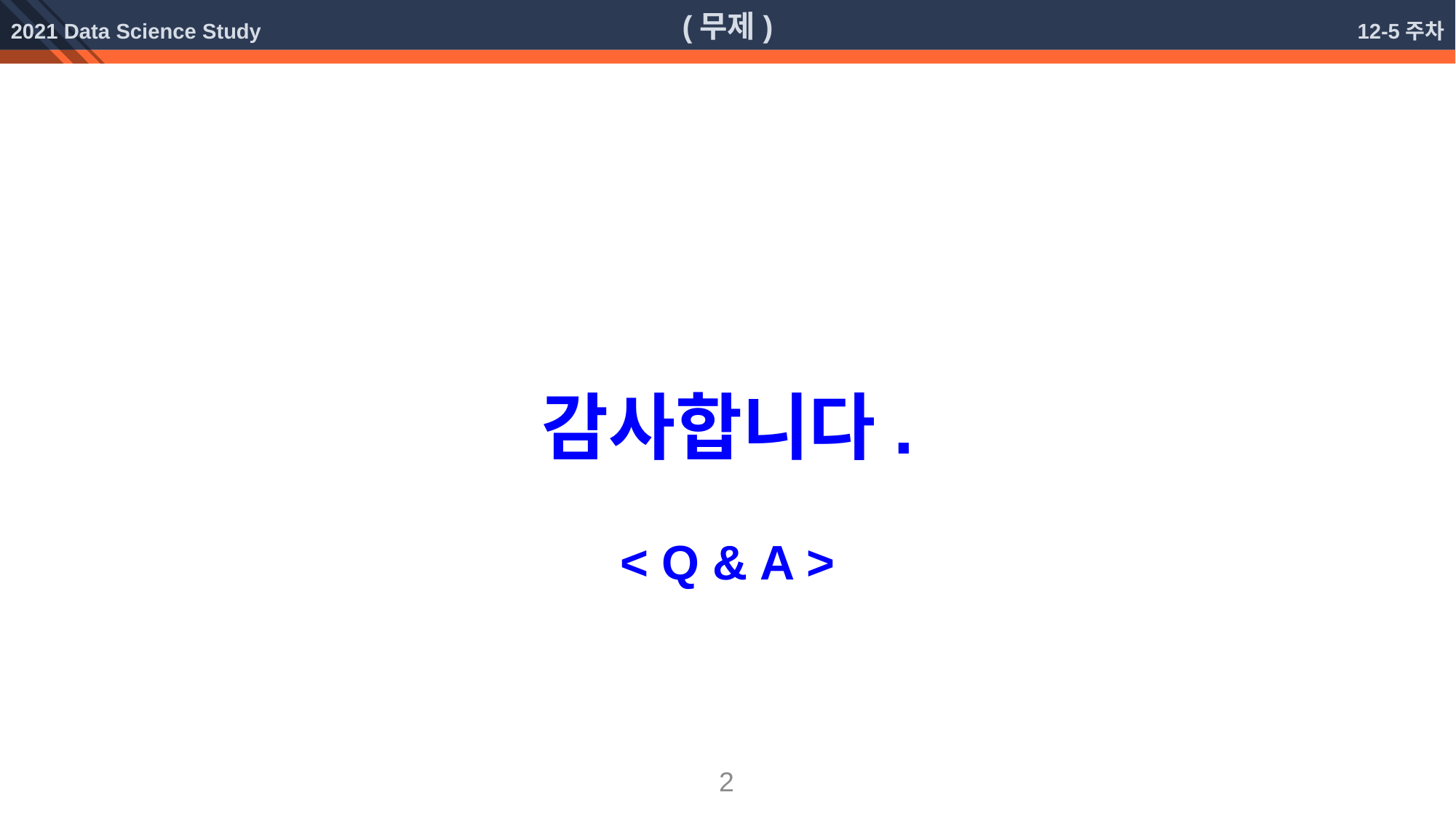

감사합니다.
< Q & A >
2